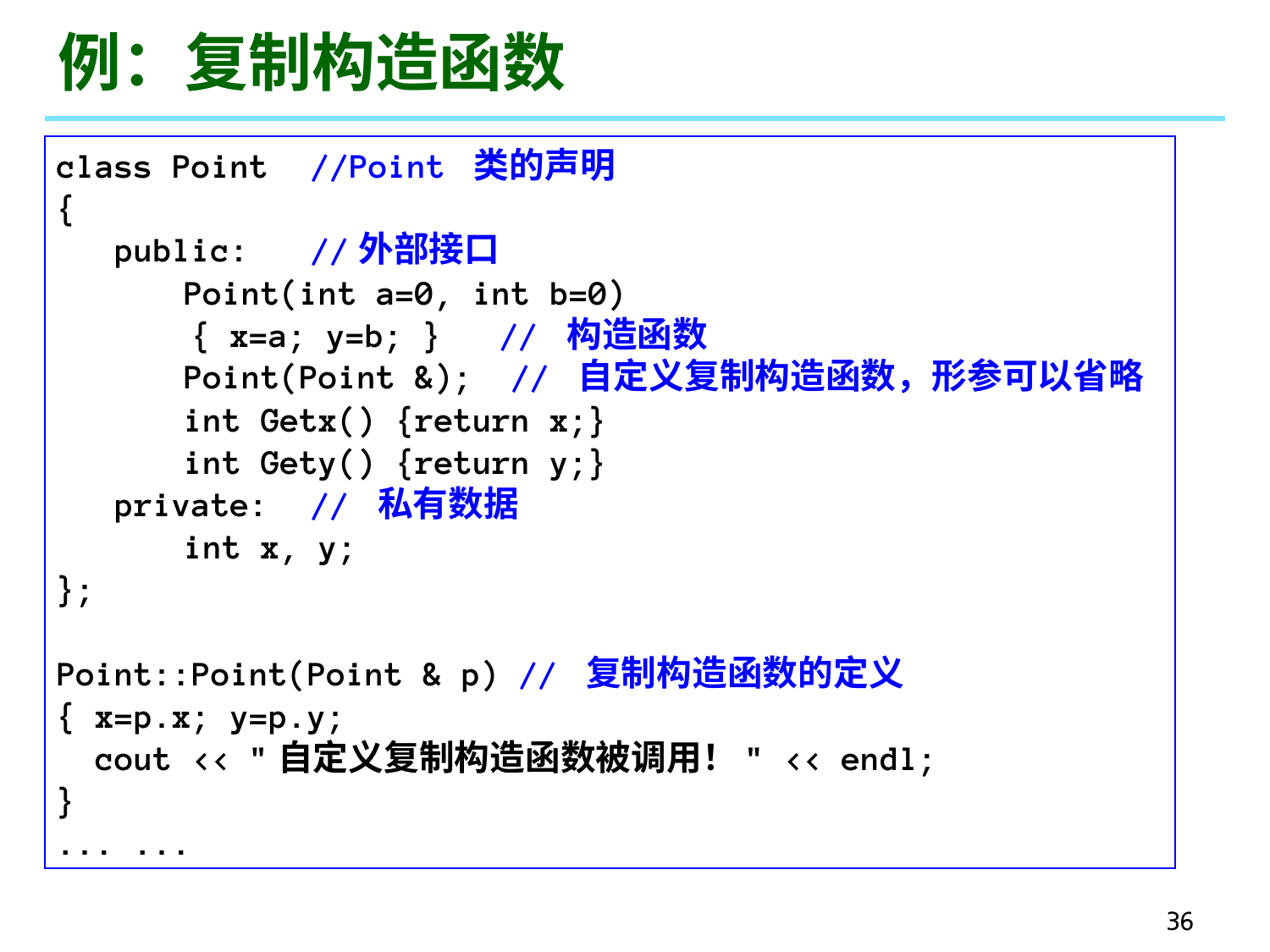

# 例：复制构造函数
class Point	//Point 类的声明
{
   public:	//外部接口
	Point(int a=0, int b=0)
       { x=a; y=b; }   // 构造函数
	Point(Point &);  // 自定义复制构造函数，形参可以省略
	int Getx() {return x;}
	int Gety() {return y;}
   private:	// 私有数据
	int x, y;
};

Point::Point(Point & p) // 复制构造函数的定义
{ x=p.x; y=p.y;
  cout << "自定义复制构造函数被调用！" << endl;
}
... ...
36